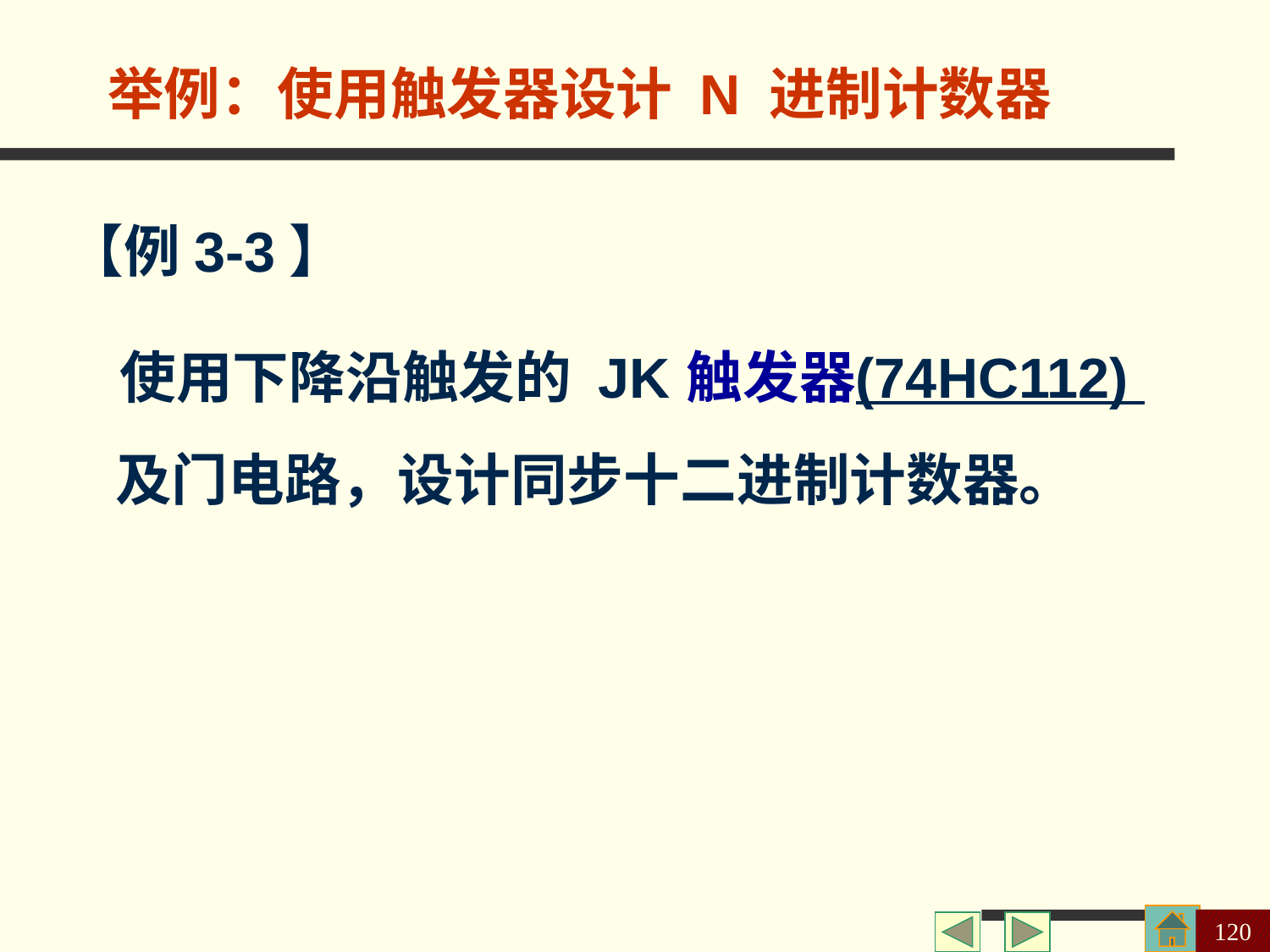

举例：使用触发器设计 N 进制计数器
【例3-3】
   使用下降沿触发的 JK 触发器(74HC112) 及门电路，设计同步十二进制计数器。
120